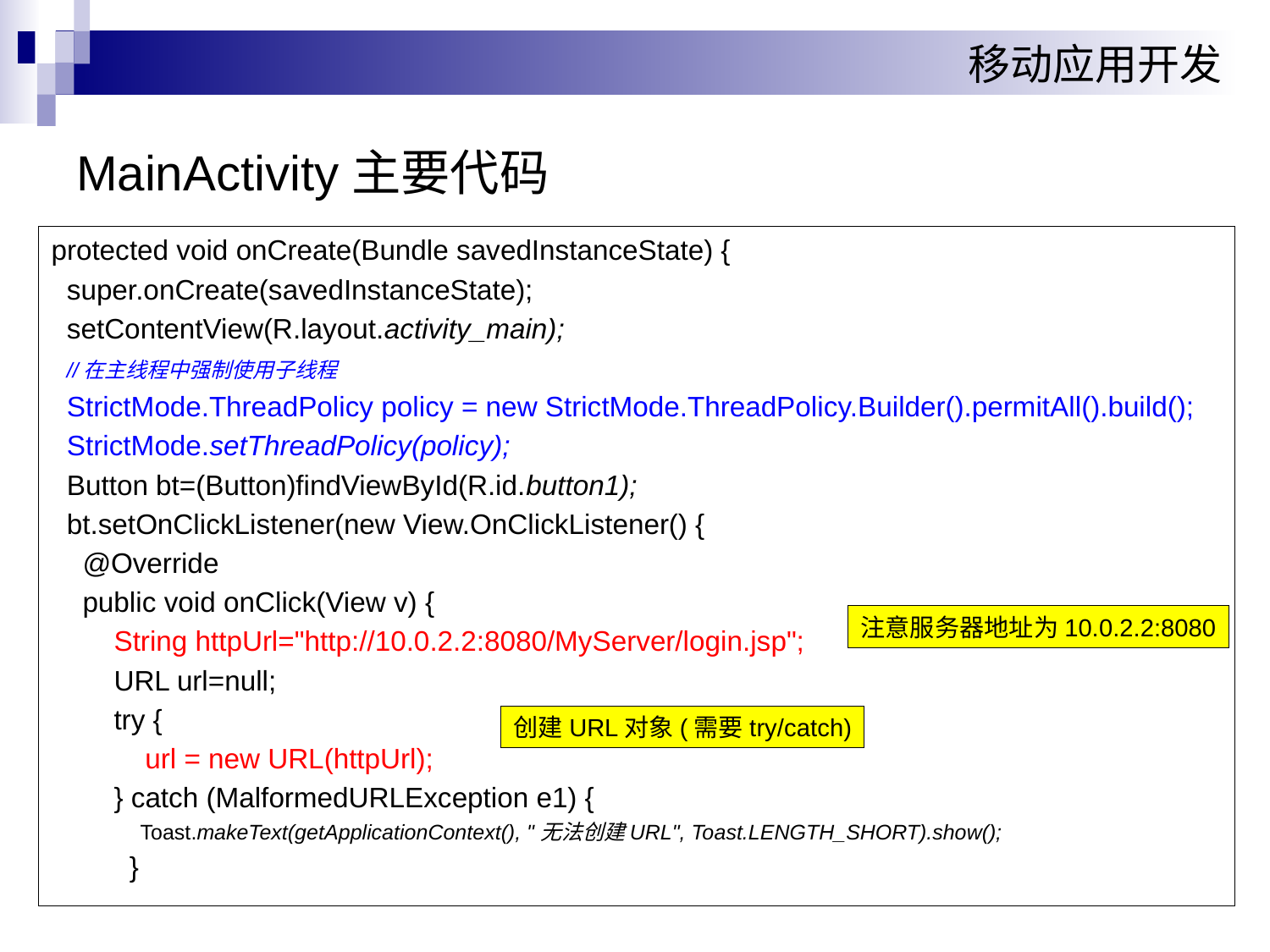

# MainActivity主要代码
protected void onCreate(Bundle savedInstanceState) {
  super.onCreate(savedInstanceState);
  setContentView(R.layout.activity_main);
  //在主线程中强制使用子线程
  StrictMode.ThreadPolicy policy = new StrictMode.ThreadPolicy.Builder().permitAll().build();
  StrictMode.setThreadPolicy(policy);
  Button bt=(Button)findViewById(R.id.button1);
  bt.setOnClickListener(new View.OnClickListener() {
    @Override
    public void onClick(View v) {
        String httpUrl="http://10.0.2.2:8080/MyServer/login.jsp";
        URL url=null;
        try {
            url = new URL(httpUrl);
        } catch (MalformedURLException e1) {
               Toast.makeText(getApplicationContext(), "无法创建URL", Toast.LENGTH_SHORT).show();
          }
注意服务器地址为10.0.2.2:8080
创建URL对象(需要try/catch)